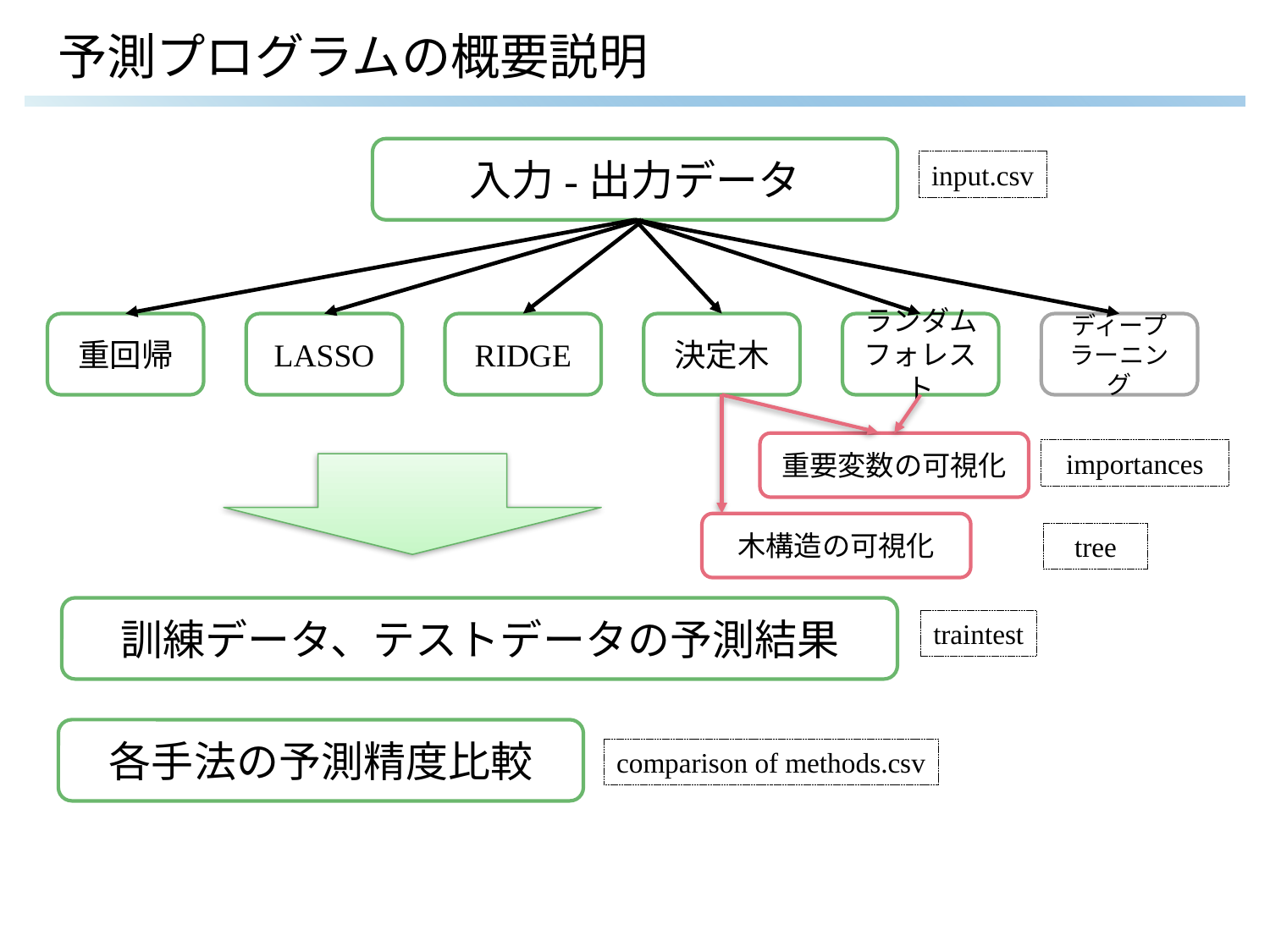

# 予測プログラムの概要説明
入力-出力データ
input.csv
重回帰
LASSO
RIDGE
決定木
ランダムフォレスト
ディープラーニング
重要変数の可視化
importances

木構造の可視化
tree
訓練データ、テストデータの予測結果
traintest
各手法の予測精度比較
comparison of methods.csv